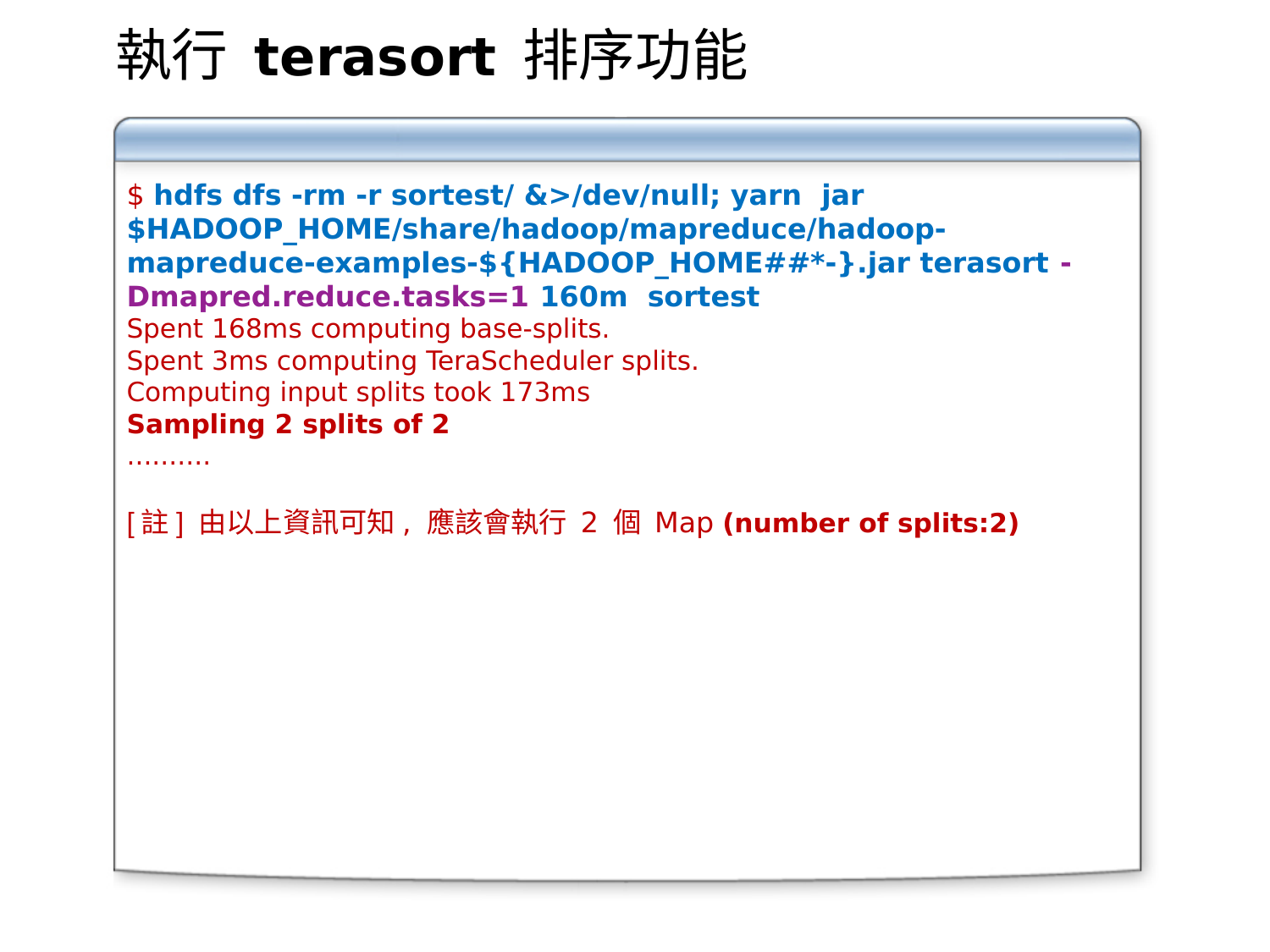

執行 terasort 排序功能
$ hdfs dfs -rm -r sortest/ &>/dev/null; yarn  jar  $HADOOP_HOME/share/hadoop/mapreduce/hadoop-mapreduce-examples-${HADOOP_HOME##*-}.jar terasort -Dmapred.reduce.tasks=1 160m  sortest
Spent 168ms computing base-splits.
Spent 3ms computing TeraScheduler splits.
Computing input splits took 173ms
Sampling 2 splits of 2
..........

[註] 由以上資訊可知, 應該會執行 2 個 Map (number of splits:2)